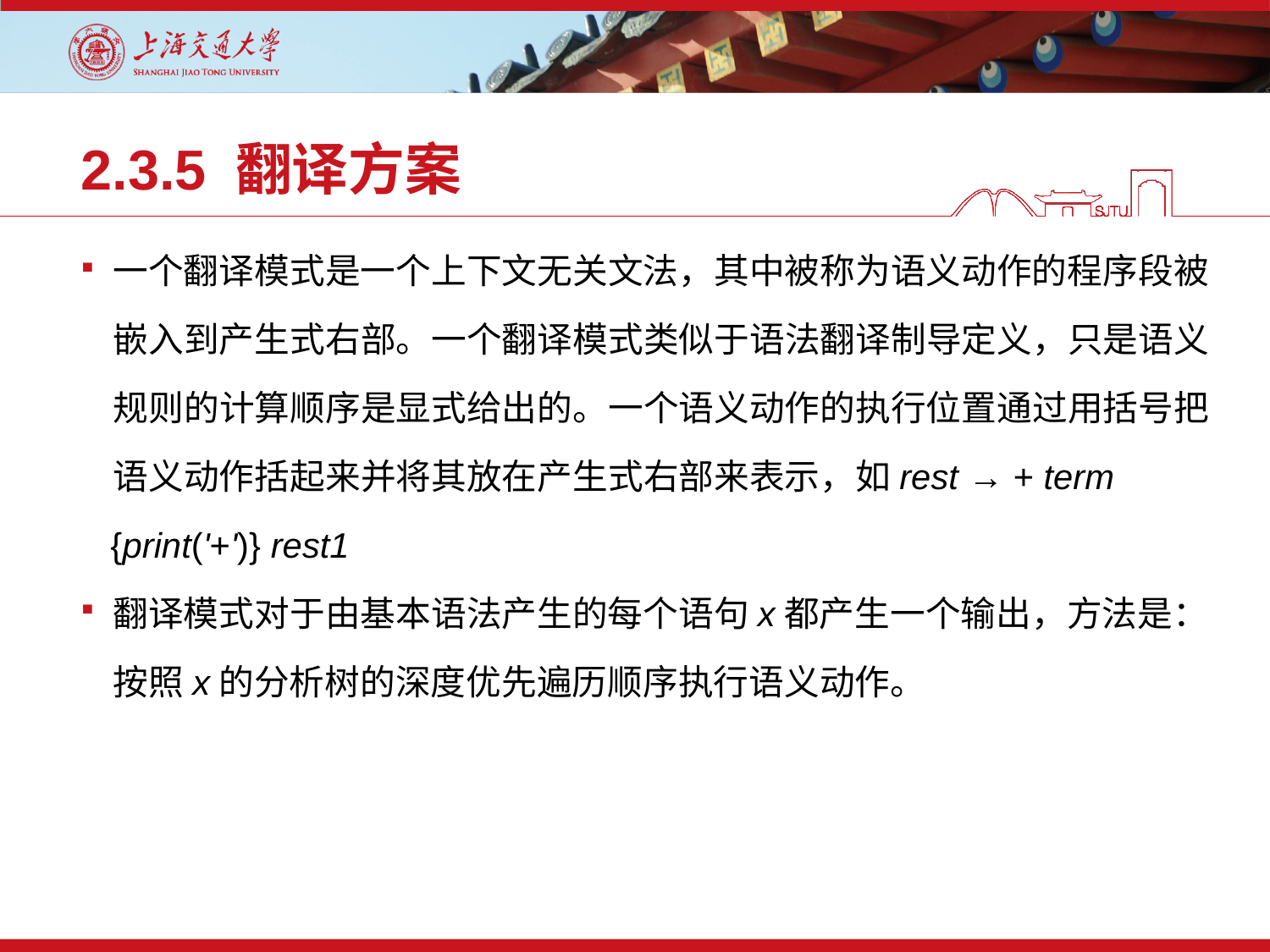

# 2.3.5 翻译方案
一个翻译模式是一个上下文无关文法，其中被称为语义动作的程序段被
   嵌入到产生式右部。一个翻译模式类似于语法翻译制导定义，只是语义
   规则的计算顺序是显式给出的。一个语义动作的执行位置通过用括号把
   语义动作括起来并将其放在产生式右部来表示，如rest → + term
   {print('+')} rest1
翻译模式对于由基本语法产生的每个语句x都产生一个输出，方法是：
   按照x的分析树的深度优先遍历顺序执行语义动作。